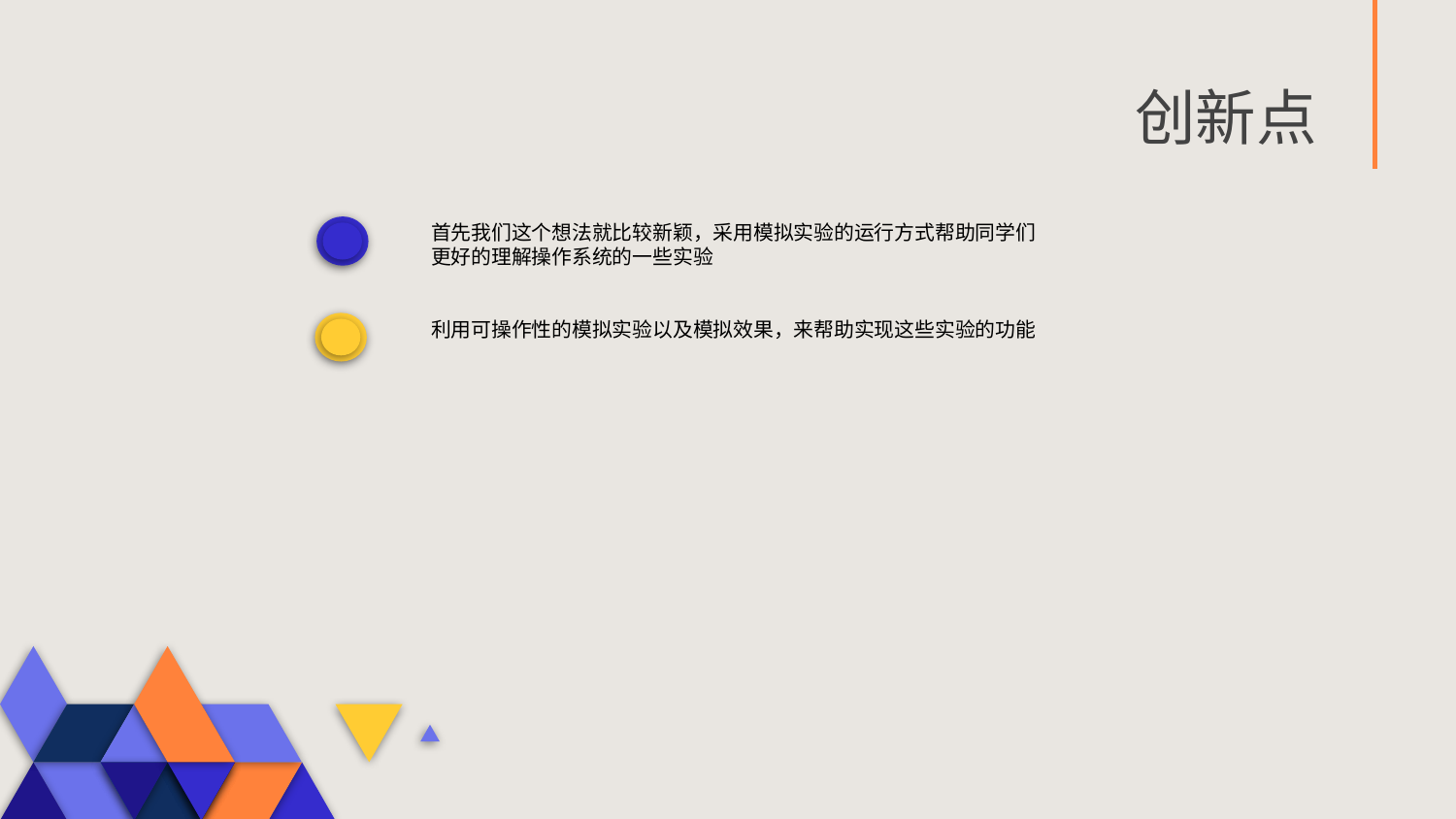

# 创新点
首先我们这个想法就比较新颖，采用模拟实验的运行方式帮助同学们更好的理解操作系统的一些实验

利用可操作性的模拟实验以及模拟效果，来帮助实现这些实验的功能